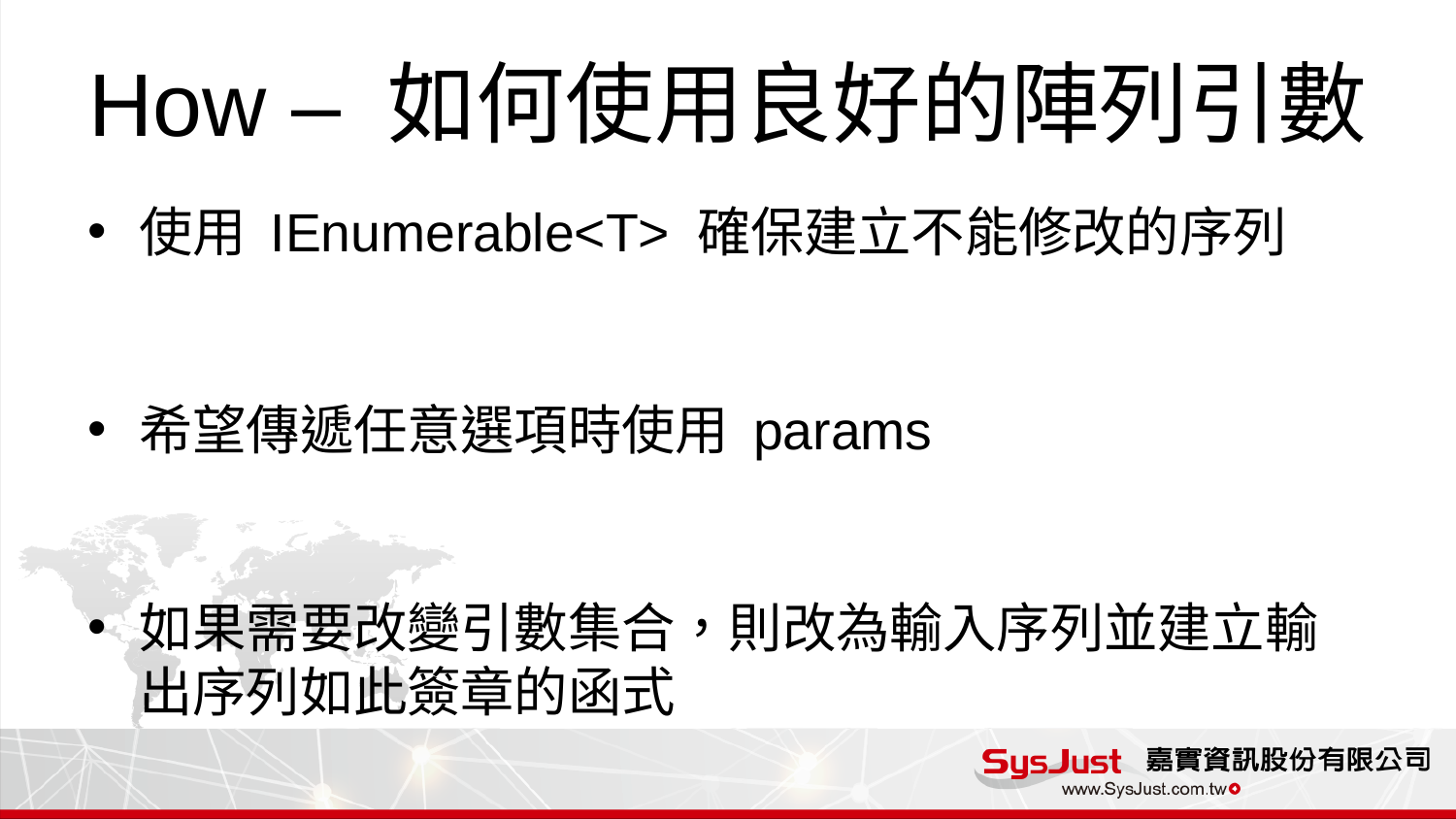

# How – 如何使用良好的陣列引數
使用 IEnumerable<T> 確保建立不能修改的序列

希望傳遞任意選項時使用 params

如果需要改變引數集合，則改為輸入序列並建立輸出序列如此簽章的函式